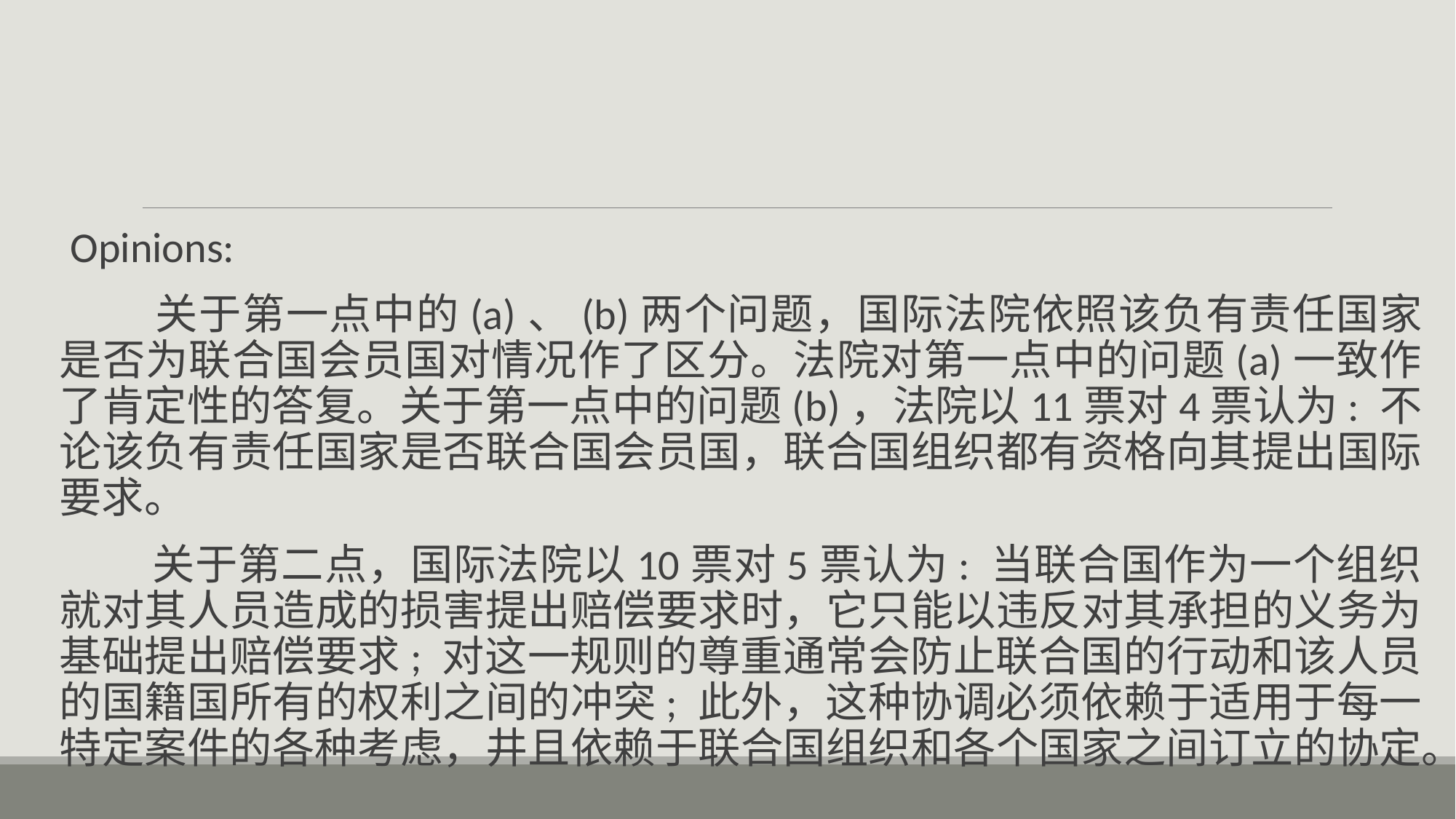

#
Opinions:
        关于第一点中的(a)、(b)两个问题，国际法院依照该负有责任国家是否为联合国会员国对情况作了区分。法院对第一点中的问题(a)一致作了肯定性的答复。关于第一点中的问题(b)，法院以11票对4票认为: 不论该负有责任国家是否联合国会员国，联合国组织都有资格向其提出国际要求。
        关于第二点，国际法院以10票对5票认为: 当联合国作为一个组织就对其人员造成的损害提出赔偿要求时，它只能以违反对其承担的义务为基础提出赔偿要求; 对这一规则的尊重通常会防止联合国的行动和该人员的国籍国所有的权利之间的冲突; 此外，这种协调必须依赖于适用于每一特定案件的各种考虑，井且依赖于联合国组织和各个国家之间订立的协定。